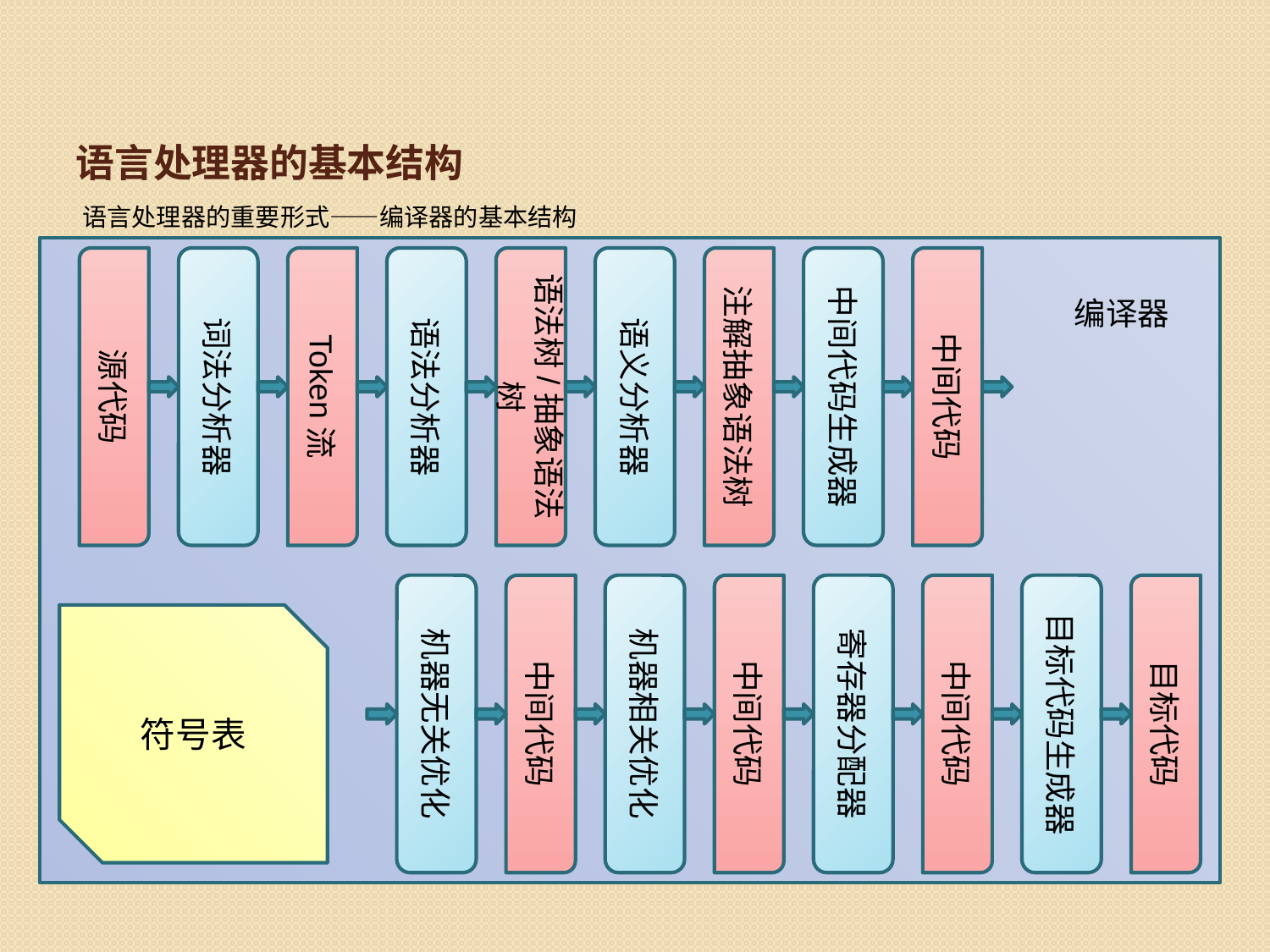

# 语言处理器的基本结构
语言处理器的重要形式——编译器的基本结构

源代码
词法分析器
Token流
语法分析器
语法树/抽象语法树
语义分析器
注解抽象语法树
中间代码生成器
中间代码
编译器

机器无关优化
中间代码
机器相关优化
中间代码
寄存器分配器
中间代码
目标代码生成器
目标代码
符号表